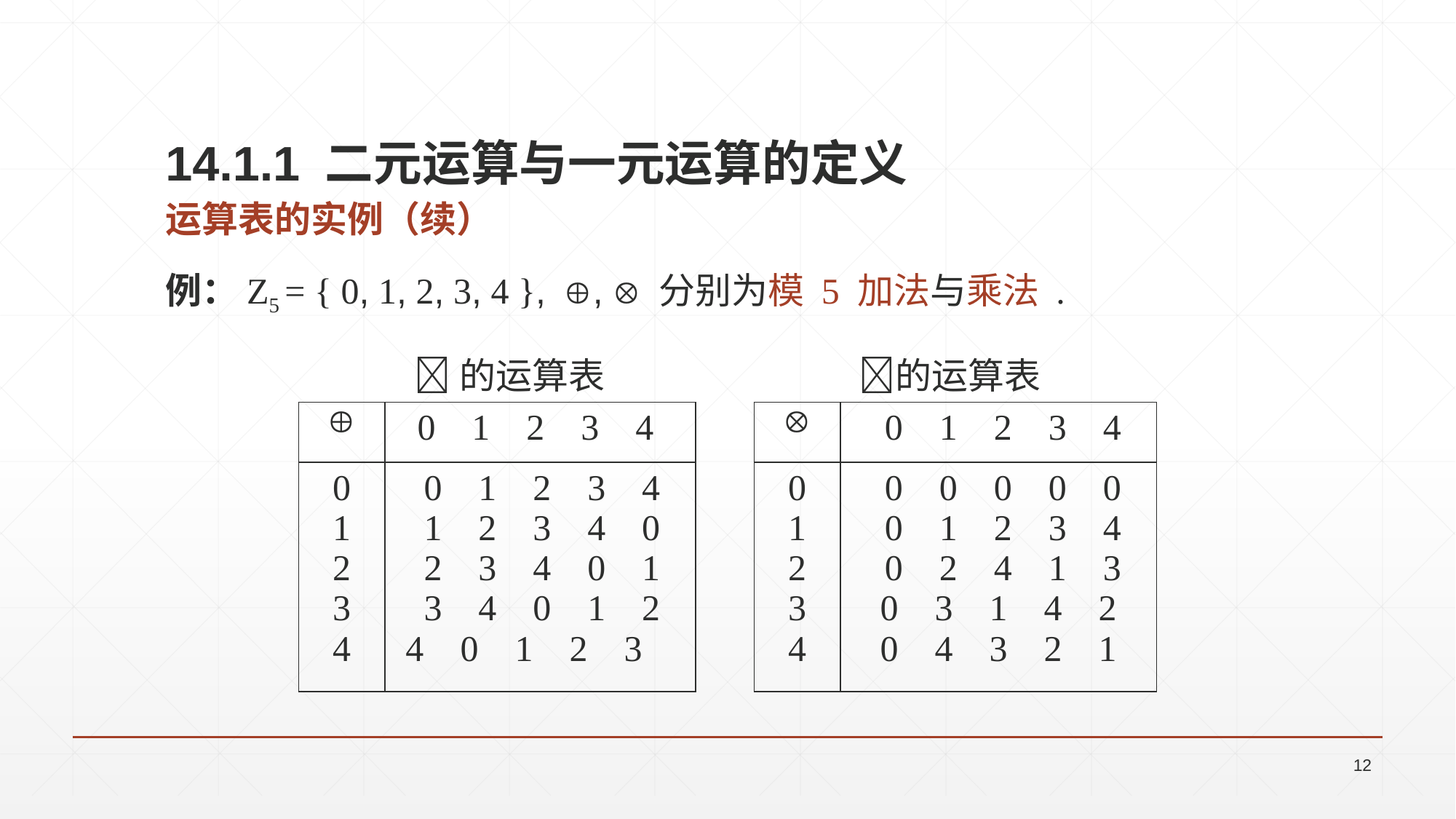

# 14.1.1 二元运算与一元运算的定义
运算表的实例（续）
例：Z5 = { 0, 1, 2, 3, 4 },  ⊕, ⊗ 分别为模 5 加法与乘法 .
⊕的运算表                               ⊗的运算表

| ⊕ | 0 1 2 3 4 |  | ⊗ | 0 1 2 3 4 |
| --- | --- | --- | --- | --- |
| 0 1 2 3 4 | 0 1 2 3 4 1 2 3 4 0 2 3 4 0 1 3 4 0 1 2 4 0 1 2 3 |  | 0 1 2 3 4 | 0 0 0 0 0 0 1 2 3 4 0 2 4 1 3 0 3 1 4 2 0 4 3 2 1 |

12